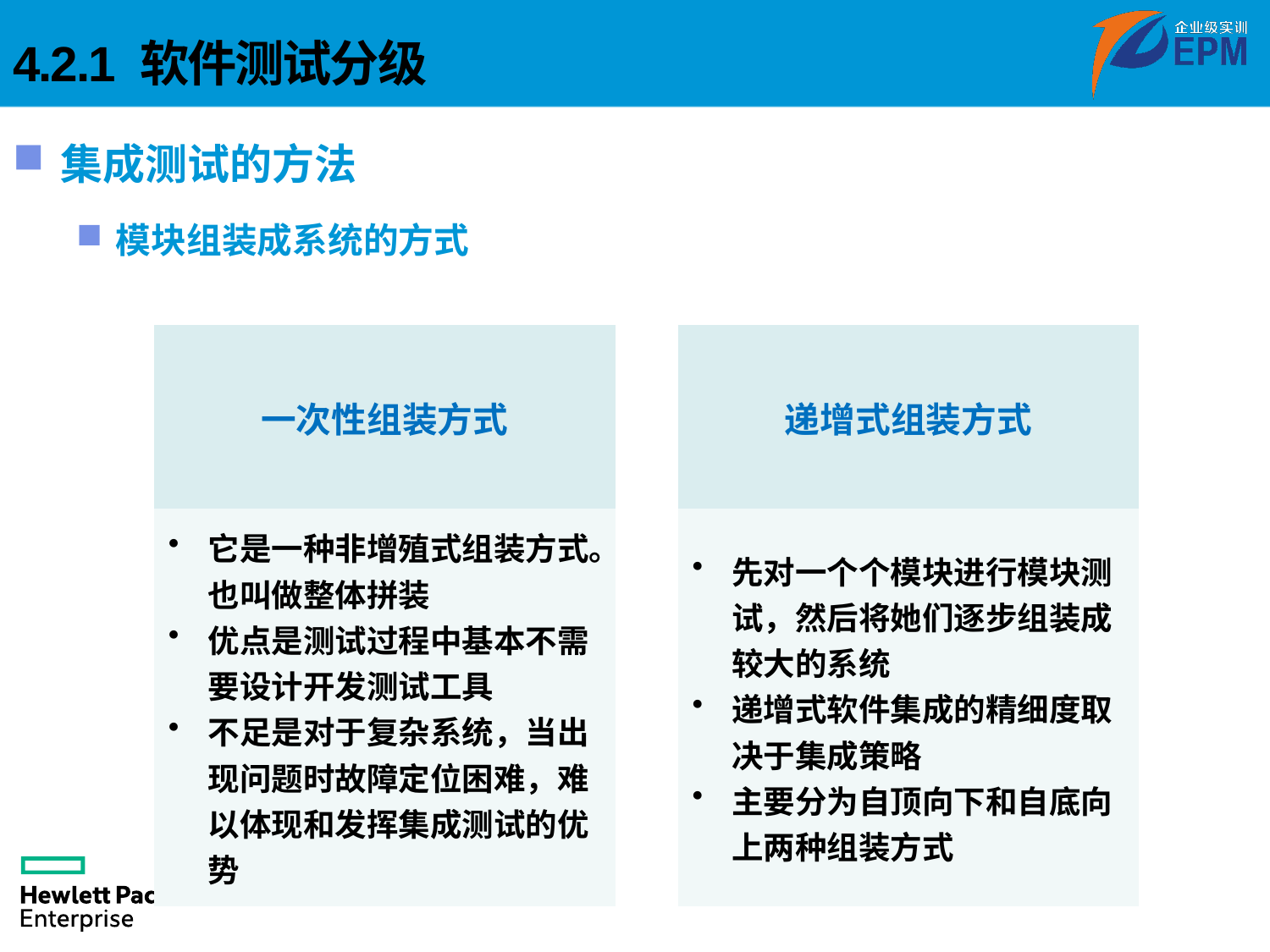

4.2.1 软件测试分级
集成测试的方法
模块组装成系统的方式
一次性组装方式
它是一种非增殖式组装方式。也叫做整体拼装
优点是测试过程中基本不需要设计开发测试工具
递增式组装方式
先对一个个模块进行模块测试，然后将她们逐步组装成较大的系统
递增式软件集成的精细度取决于集成策略
不足是对于复杂系统，当出现问题时故障定位困难，难以体现和发挥集成测试的优势
主要分为自顶向下和自底向上两种组装方式